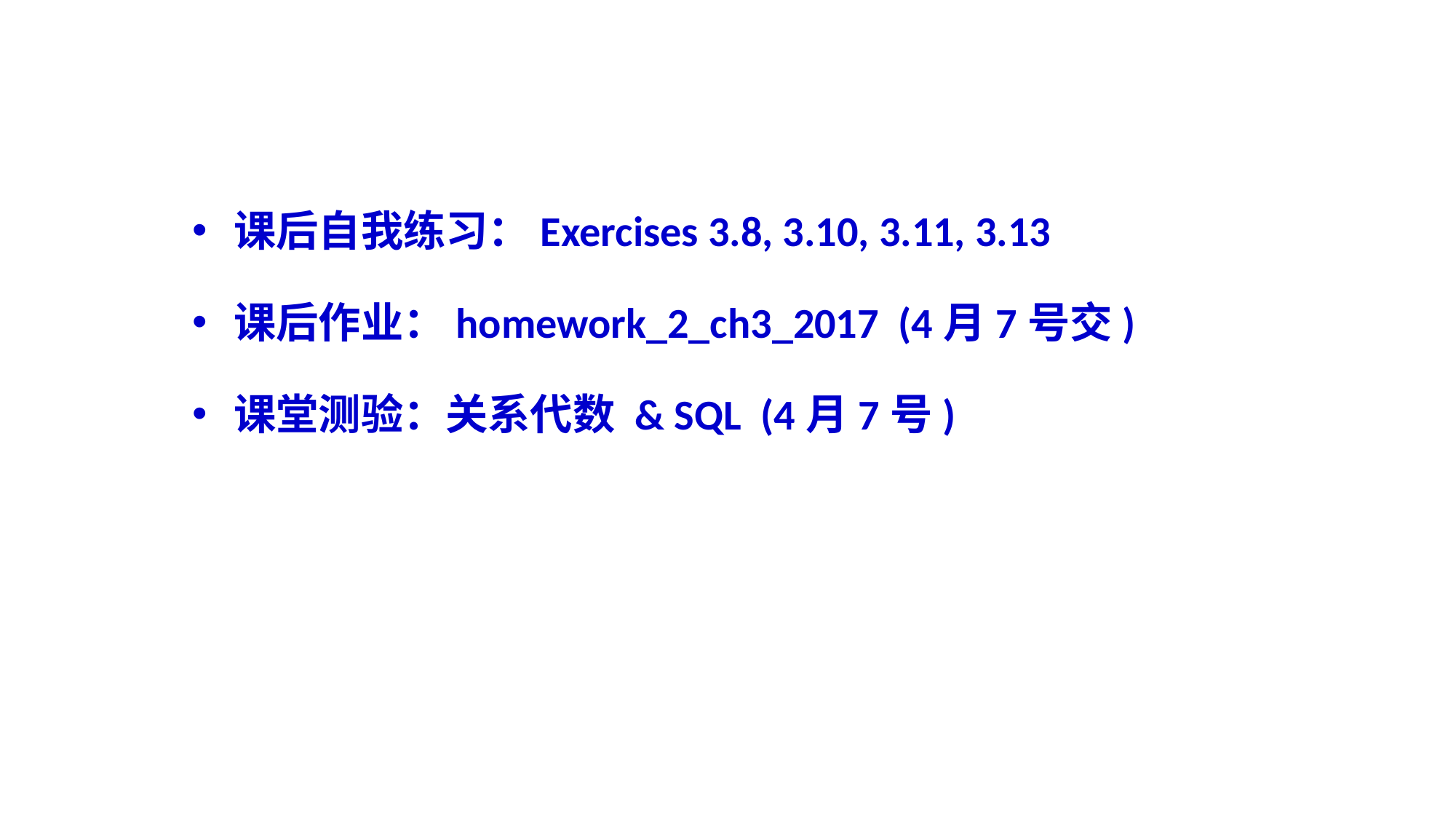

课后自我练习：Exercises 3.8, 3.10, 3.11, 3.13
课后作业：homework_2_ch3_2017  (4月7号交)
课堂测验：关系代数 & SQL  (4月7号)